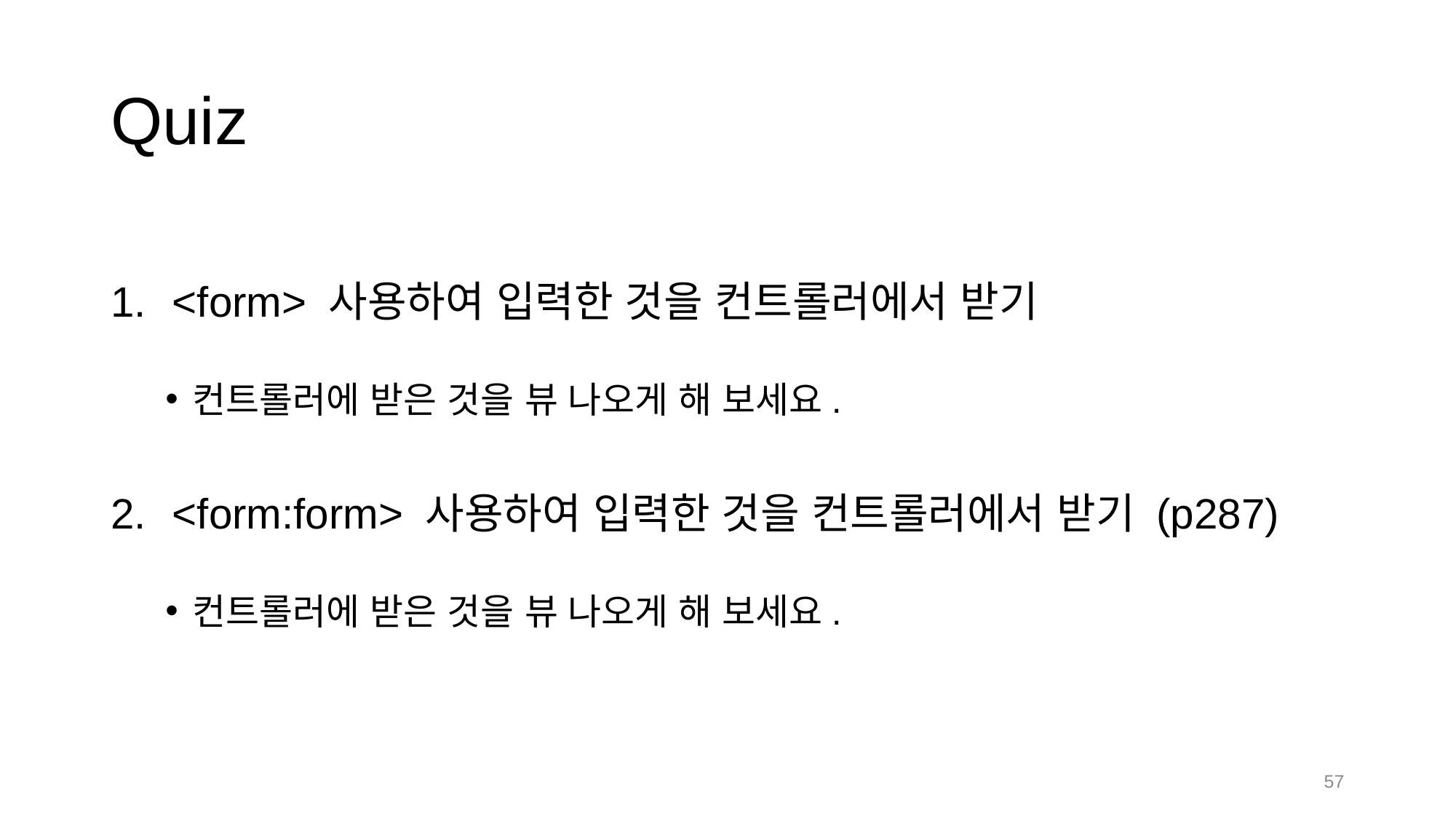

# Quiz
<form> 사용하여 입력한 것을 컨트롤러에서 받기
컨트롤러에 받은 것을 뷰 나오게 해 보세요.
<form:form> 사용하여 입력한 것을 컨트롤러에서 받기 (p287)
컨트롤러에 받은 것을 뷰 나오게 해 보세요.

57